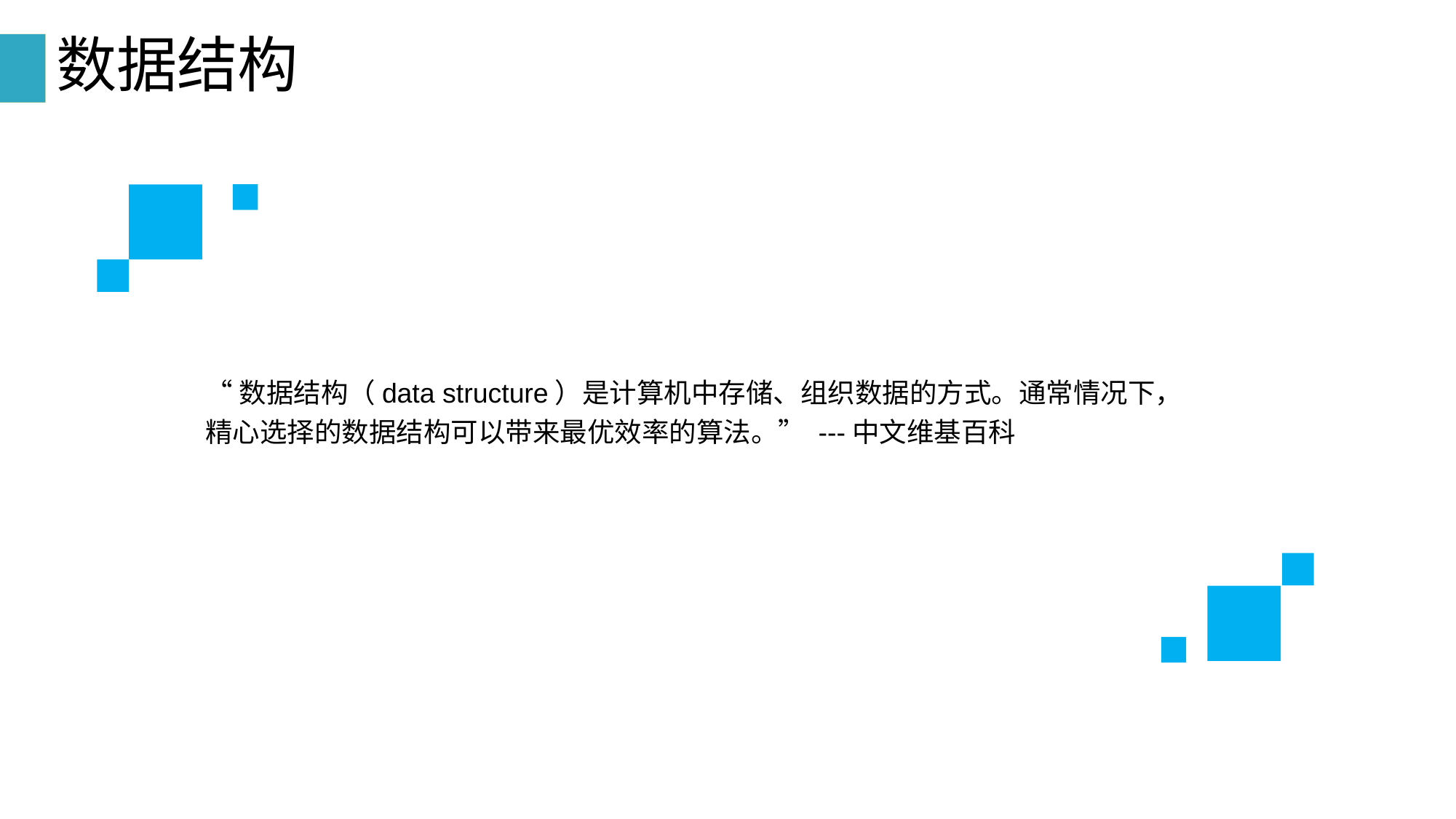

# 数据结构

“数据结构（data structure）是计算机中存储、组织数据的方式。通常情况下，精心选择的数据结构可以带来最优效率的算法。” ---中文维基百科